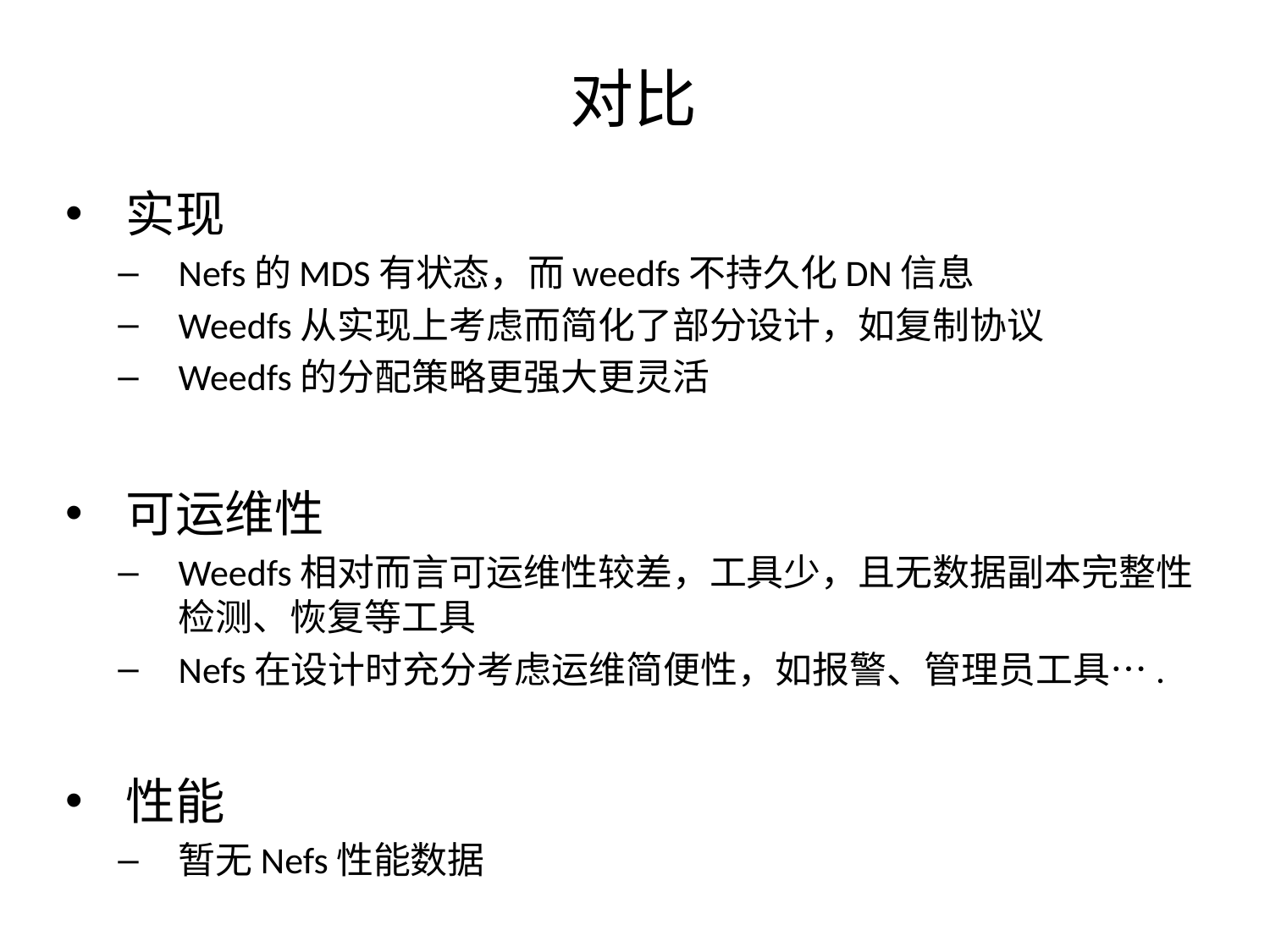

# 对比
实现
Nefs的MDS有状态，而weedfs不持久化DN信息
Weedfs从实现上考虑而简化了部分设计，如复制协议
Weedfs的分配策略更强大更灵活

可运维性
Weedfs相对而言可运维性较差，工具少，且无数据副本完整性检测、恢复等工具
Nefs在设计时充分考虑运维简便性，如报警、管理员工具….

性能
暂无Nefs性能数据